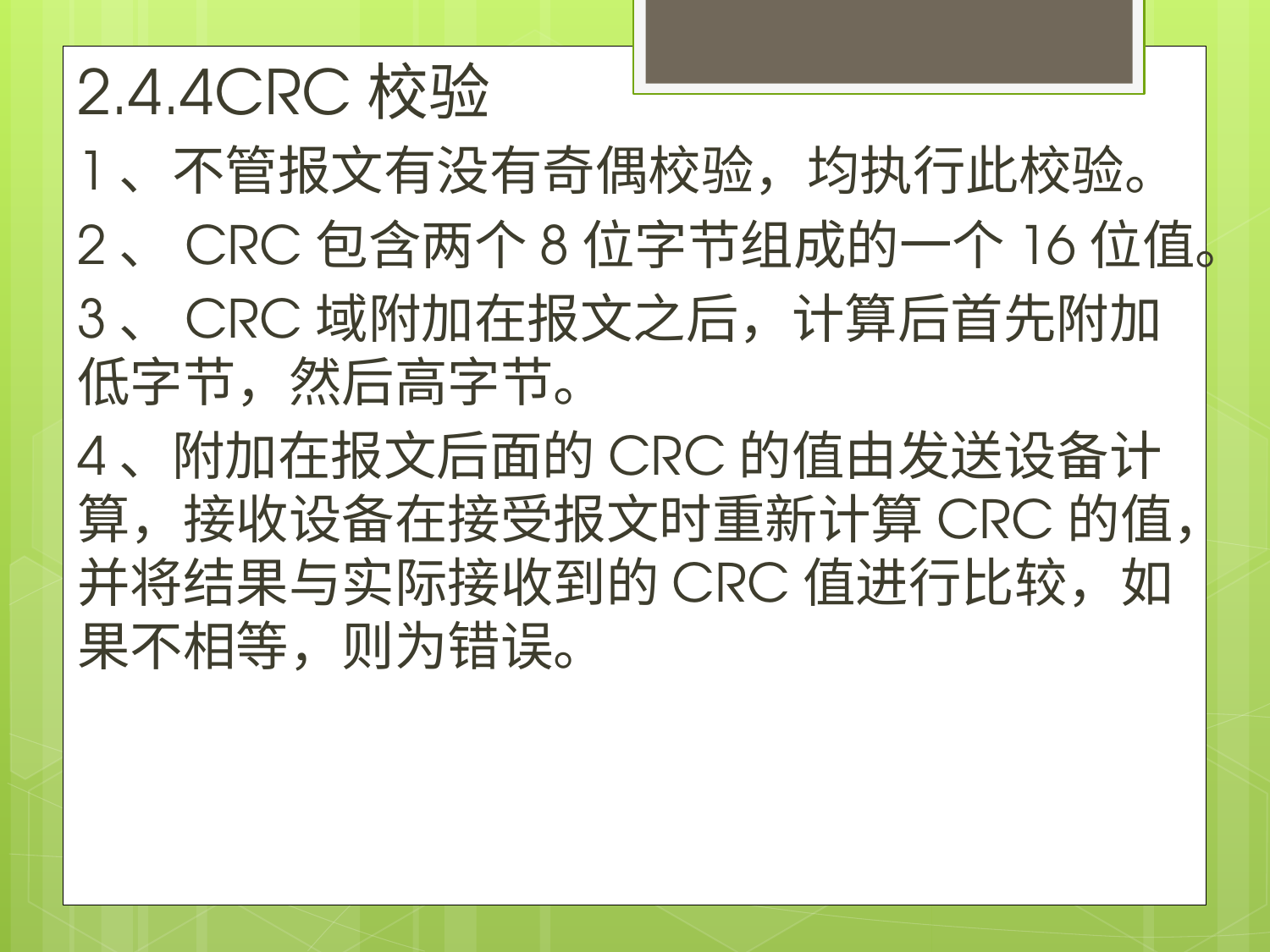

2.4.4CRC校验
1、不管报文有没有奇偶校验，均执行此校验。
2、CRC包含两个8位字节组成的一个16位值。
3、CRC域附加在报文之后，计算后首先附加低字节，然后高字节。
4、附加在报文后面的CRC的值由发送设备计算，接收设备在接受报文时重新计算CRC的值，并将结果与实际接收到的CRC值进行比较，如果不相等，则为错误。